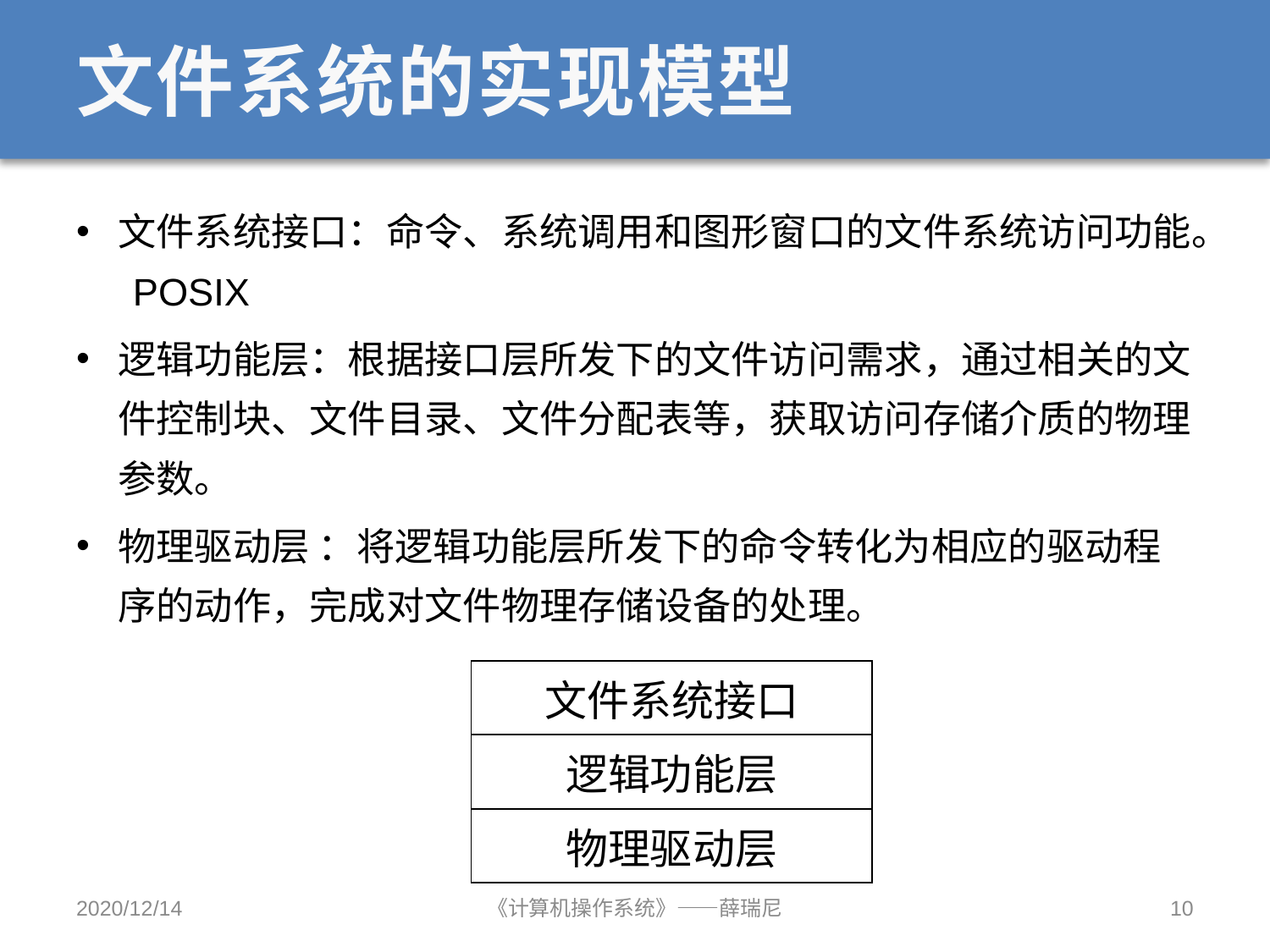

# 文件系统的实现模型
文件系统接口：命令、系统调用和图形窗口的文件系统访问功能。 POSIX
逻辑功能层：根据接口层所发下的文件访问需求，通过相关的文件控制块、文件目录、文件分配表等，获取访问存储介质的物理参数。
物理驱动层 ：将逻辑功能层所发下的命令转化为相应的驱动程序的动作，完成对文件物理存储设备的处理。

| 文件系统接口 |
| --- |
| 逻辑功能层 |
| 物理驱动层 |
2020/12/14
《计算机操作系统》——薛瑞尼
10